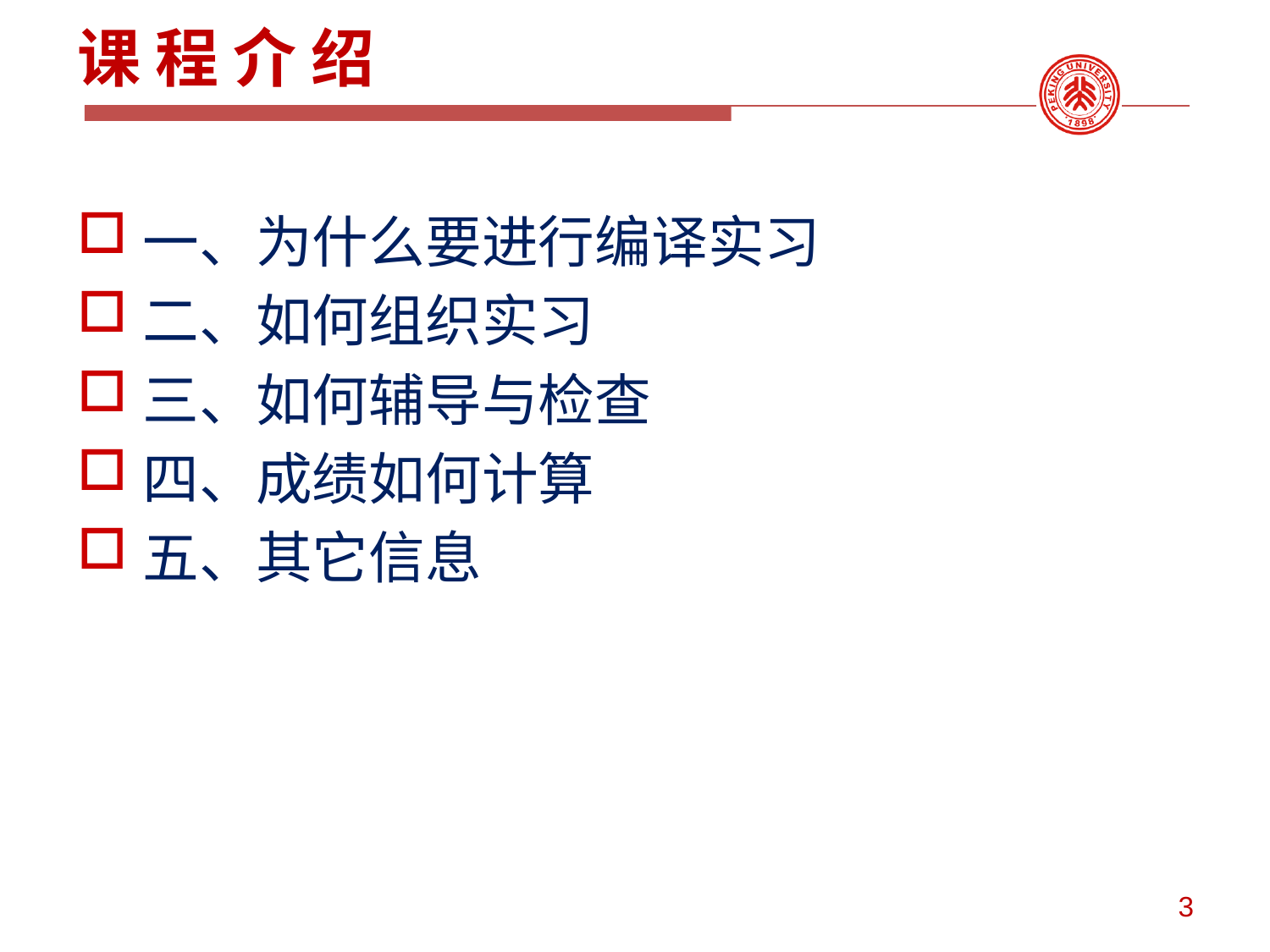

# 课 程 介 绍

一、为什么要进行编译实习
二、如何组织实习
三、如何辅导与检查
四、成绩如何计算
五、其它信息

3